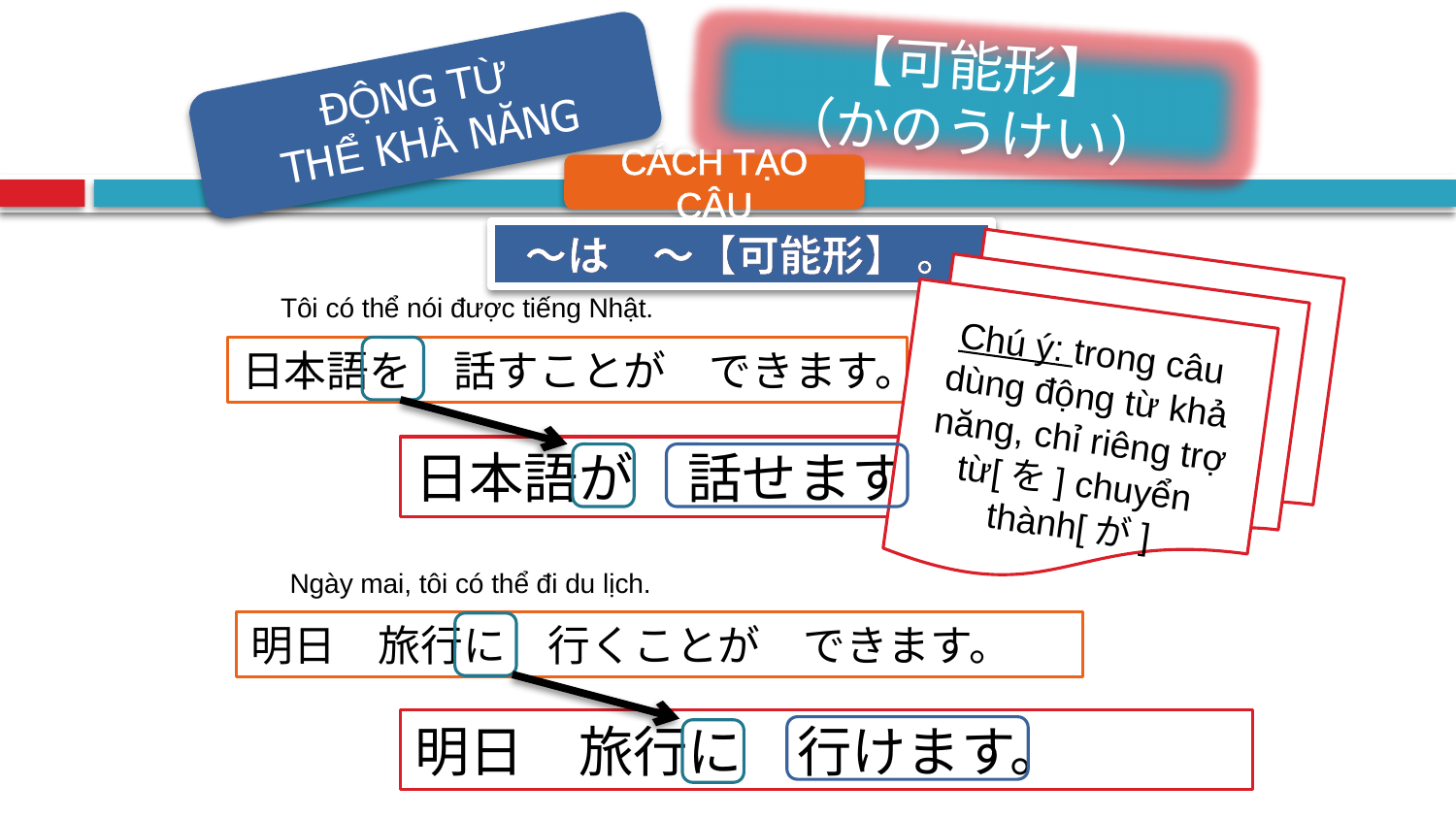

【可能形】
（かのうけい）
ĐỘNG TỪ
THỂ KHẢ NĂNG
CÁCH TẠO CÂU
～は　～【可能形】 。
Chú ý: trong câu dùng động từ khả năng, chỉ riêng trợ từ[を] chuyển thành[が]
Tôi có thể nói được tiếng Nhật.
日本語を　話すことが　できます。

日本語が　話せます。

Ngày mai, tôi có thể đi du lịch.
明日　旅行に　行くことが　できます。

明日　旅行に　行けます。